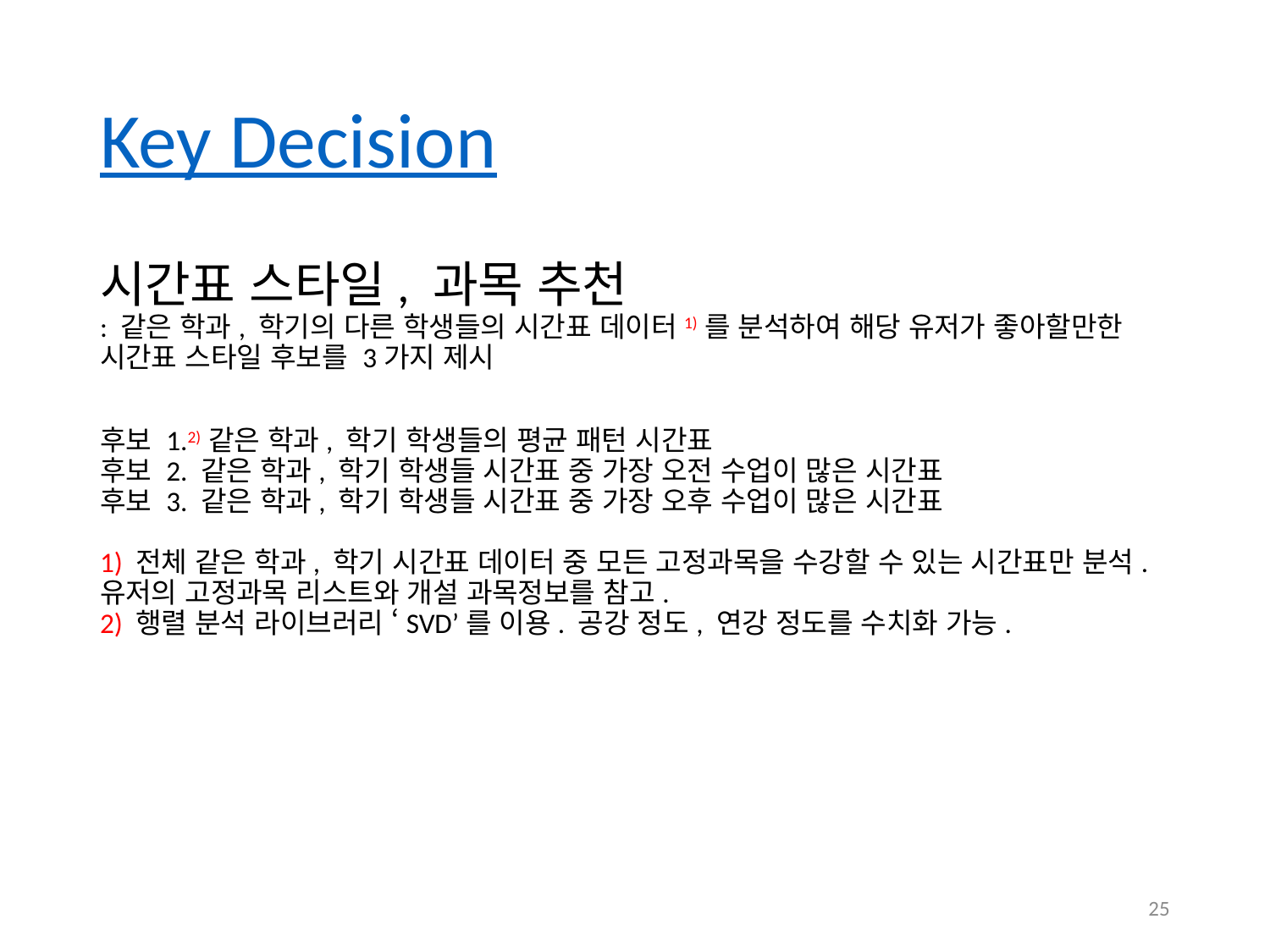

# Key Decision
시간표 스타일, 과목 추천
: 같은 학과, 학기의 다른 학생들의 시간표 데이터1) 를 분석하여 해당 유저가 좋아할만한 시간표 스타일 후보를 3가지 제시
후보 1.2) 같은 학과, 학기 학생들의 평균 패턴 시간표
후보 2. 같은 학과, 학기 학생들 시간표 중 가장 오전 수업이 많은 시간표
후보 3. 같은 학과, 학기 학생들 시간표 중 가장 오후 수업이 많은 시간표
1) 전체 같은 학과, 학기 시간표 데이터 중 모든 고정과목을 수강할 수 있는 시간표만 분석. 유저의 고정과목 리스트와 개설 과목정보를 참고.
2) 행렬 분석 라이브러리 ‘SVD’를 이용. 공강 정도, 연강 정도를 수치화 가능.
25